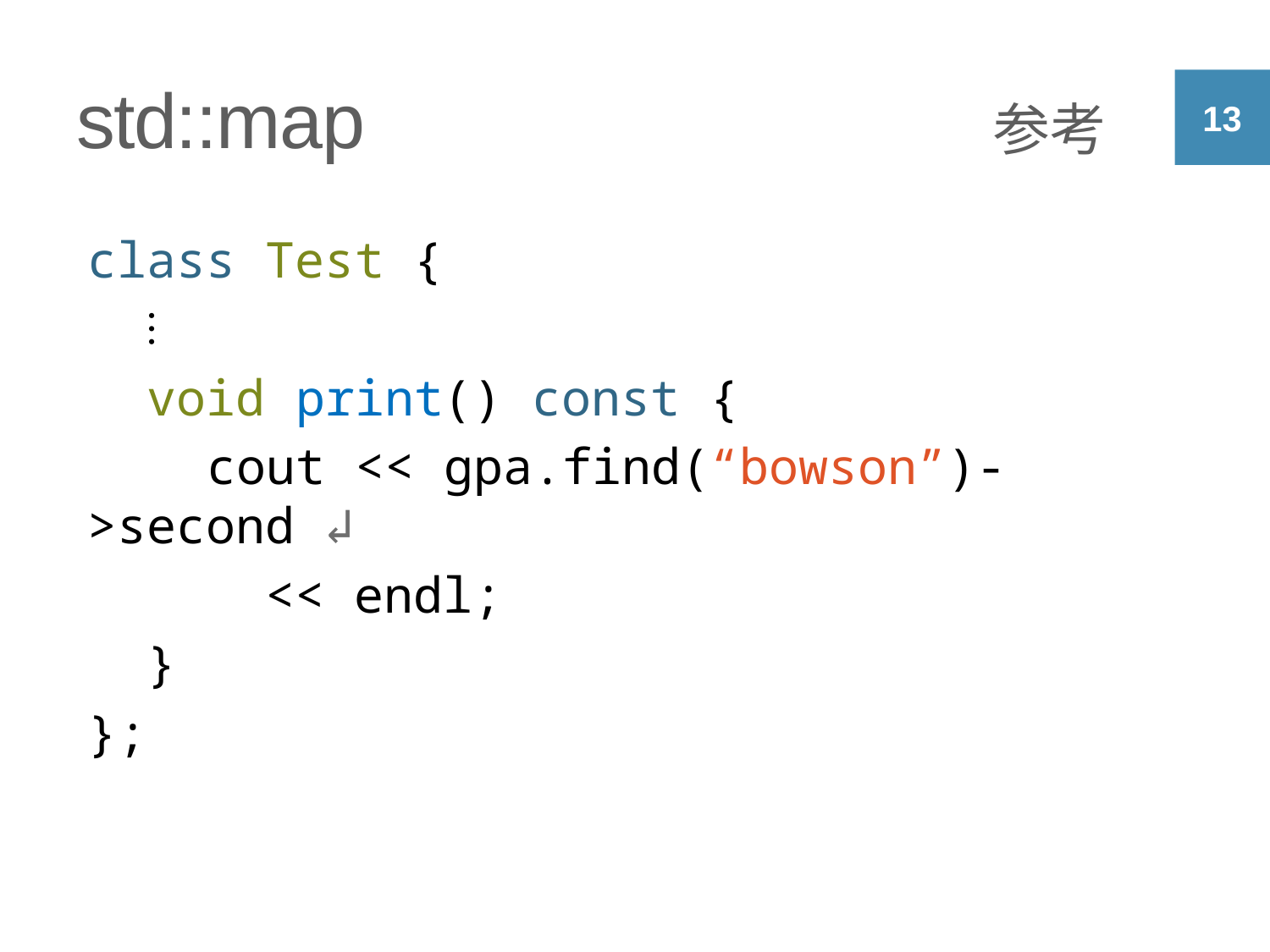

# std::map
参考
class Test {
  ⋮
  void print() const {
    cout << gpa.find(“bowson”)->second ↲
      << endl;
  }
};